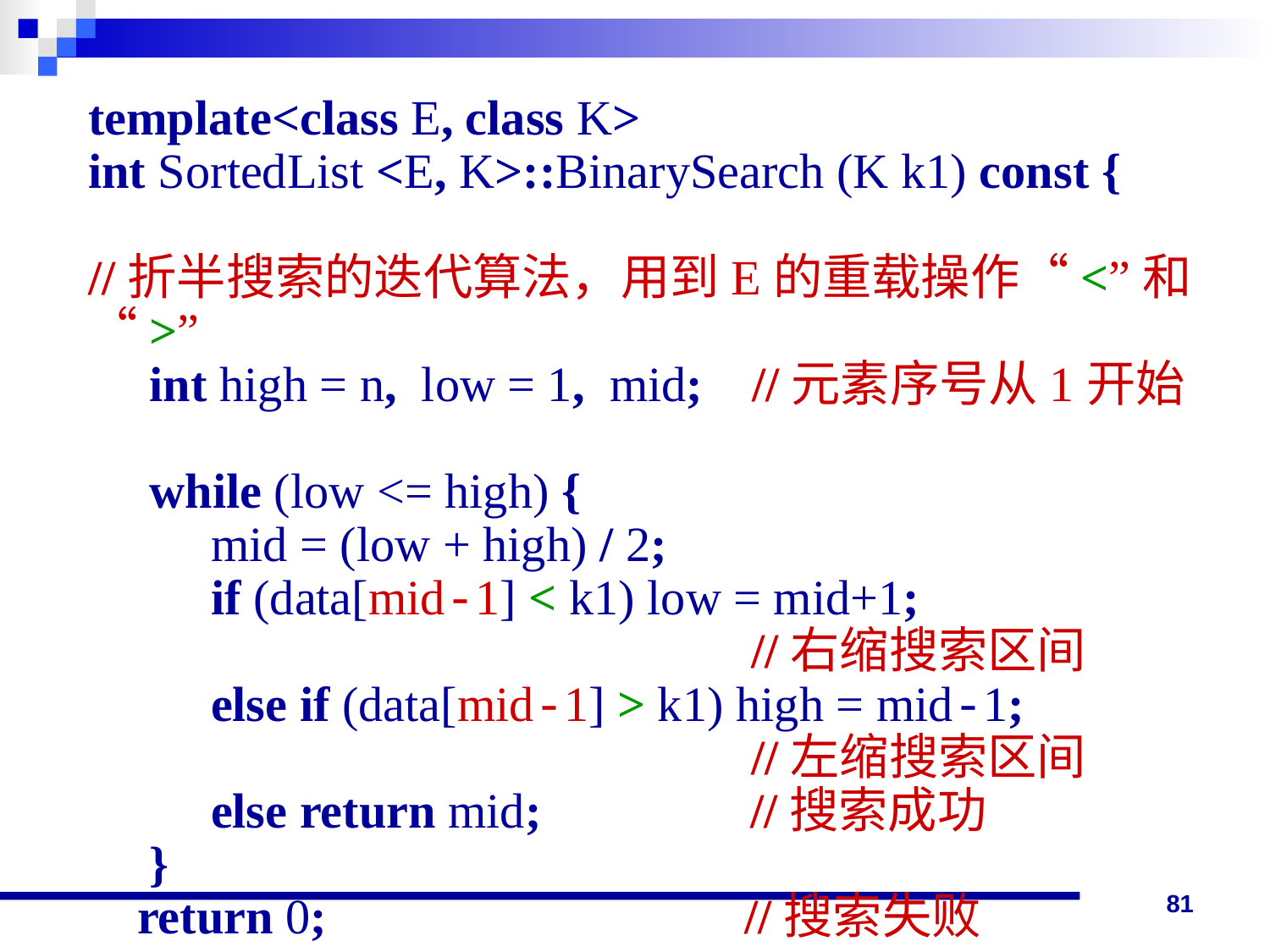

template<class E, class K>
int SortedList <E, K>::BinarySearch (K k1) const {
//折半搜索的迭代算法，用到E的重载操作“<”和“>”
     int high = n,  low = 1,  mid;    //元素序号从1开始
     while (low <= high) {
          mid = (low + high) / 2;
          if (data[mid-1] < k1) low = mid+1;
                                                      //右缩搜索区间
          else if (data[mid-1] > k1) high = mid-1;
                                                      //左缩搜索区间
          else return mid;                 //搜索成功
     }
    return 0;                                  //搜索失败
}
81